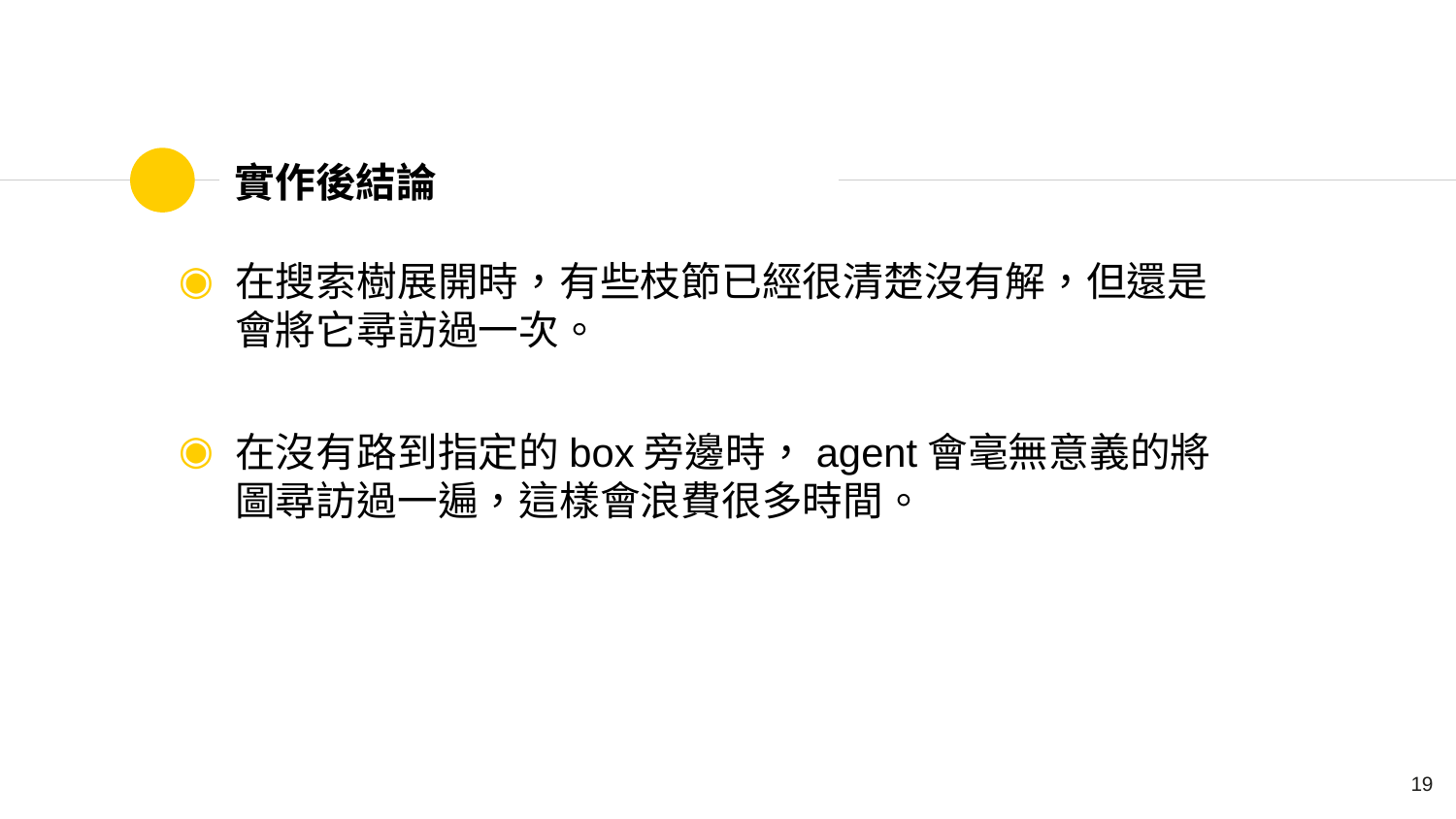

# 實作後結論
在搜索樹展開時，有些枝節已經很清楚沒有解，但還是會將它尋訪過一次。

在沒有路到指定的box旁邊時，agent會毫無意義的將圖尋訪過一遍，這樣會浪費很多時間。

19